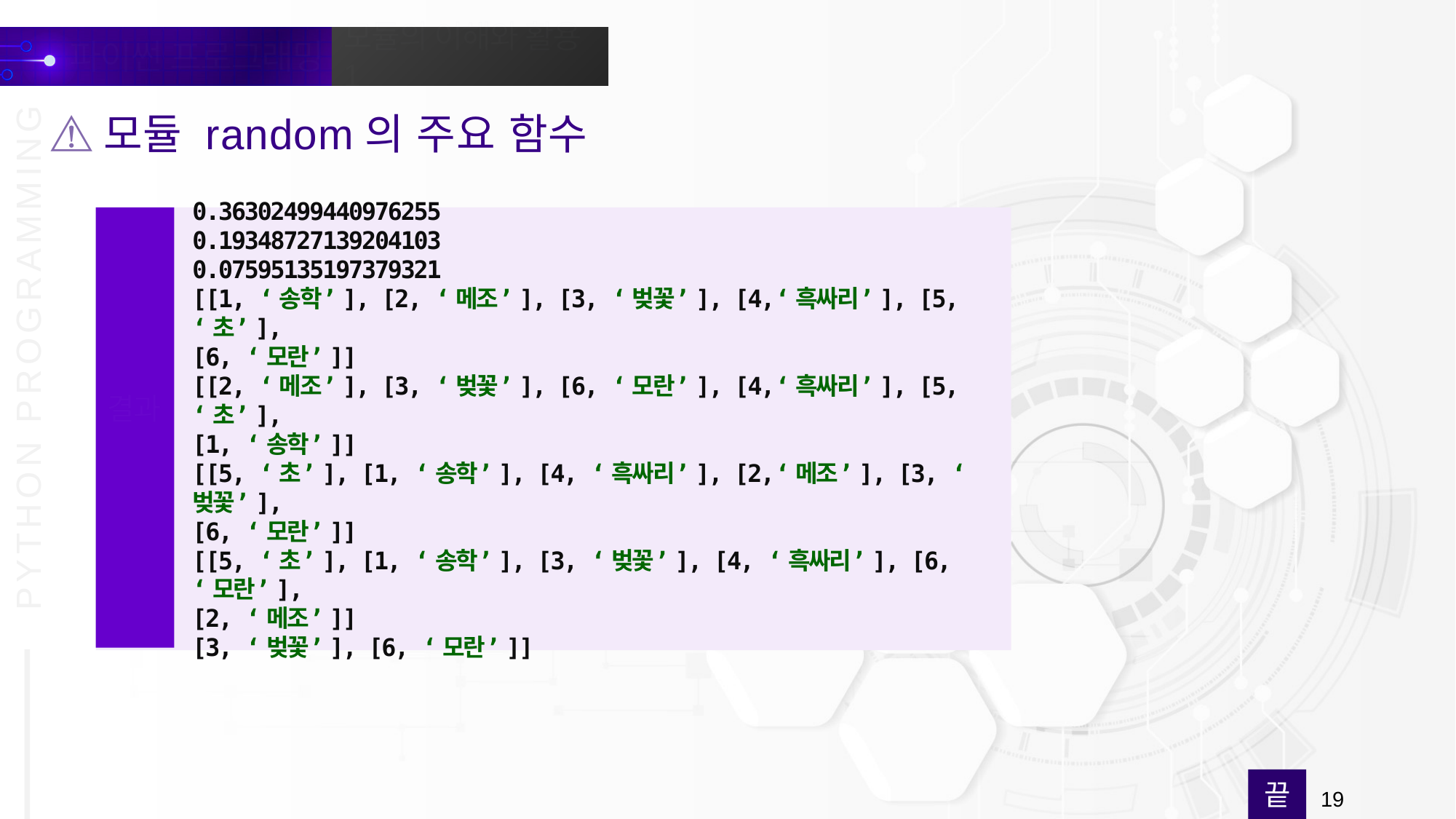

모듈 random의 주요 함수

0.36302499440976255
0.19348727139204103
0.07595135197379321
[[1, ‘송학’], [2, ‘메조’], [3, ‘벚꽃’], [4,‘흑싸리’], [5, ‘초’],
[6, ‘모란’]]
[[2, ‘메조’], [3, ‘벚꽃’], [6, ‘모란’], [4,‘흑싸리’], [5, ‘초’],
[1, ‘송학’]]
[[5, ‘초’], [1, ‘송학’], [4, ‘흑싸리’], [2,‘메조’], [3, ‘벚꽃’],
[6, ‘모란’]]
[[5, ‘초’], [1, ‘송학’], [3, ‘벚꽃’], [4, ‘흑싸리’], [6, ‘모란’],
[2, ‘메조’]]
[3, ‘벚꽃’], [6, ‘모란’]]
결과
끝
19